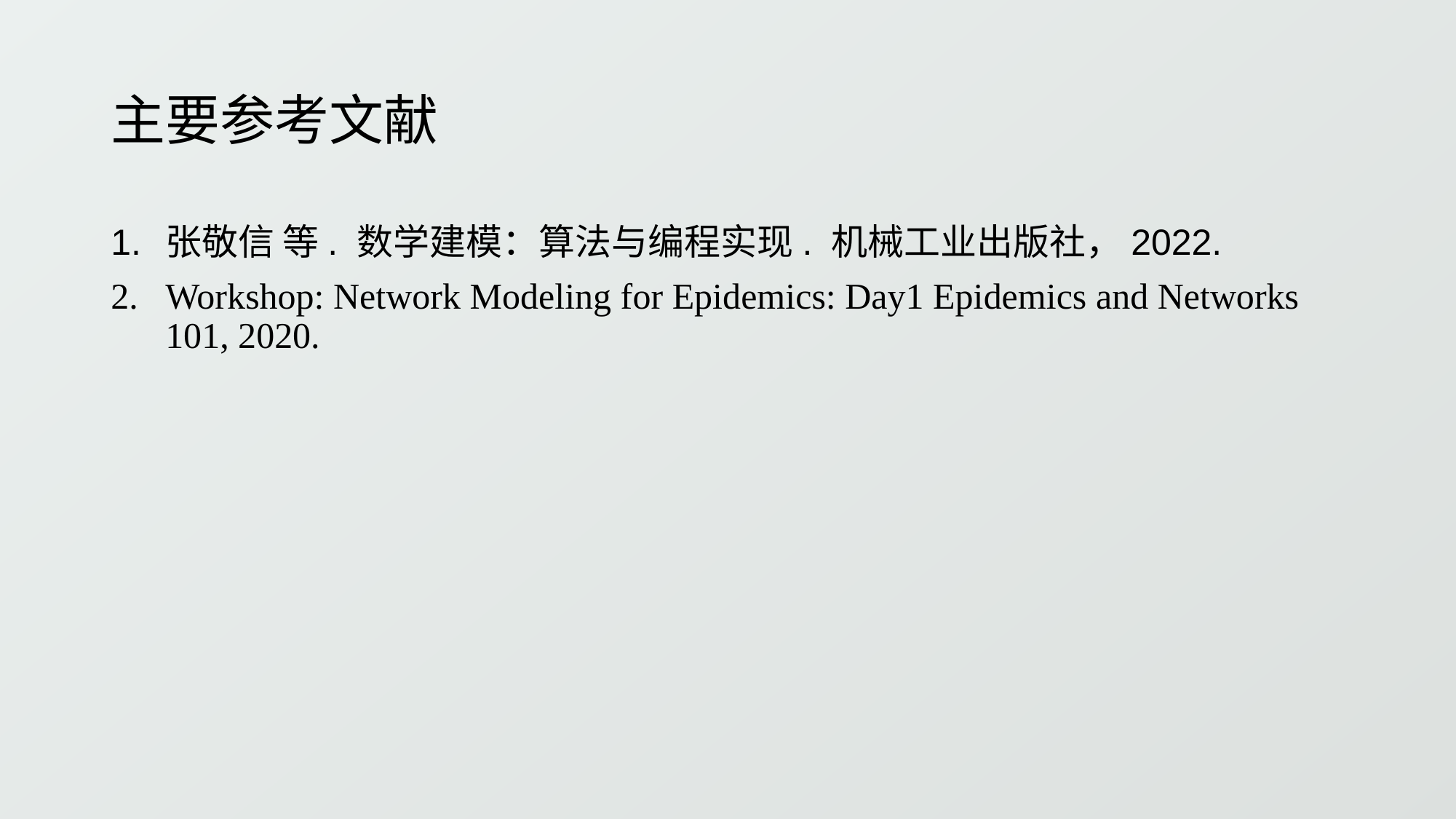

# 主要参考文献
张敬信 等. 数学建模：算法与编程实现. 机械工业出版社，2022.
Workshop: Network Modeling for Epidemics: Day1 Epidemics and Networks 101, 2020.